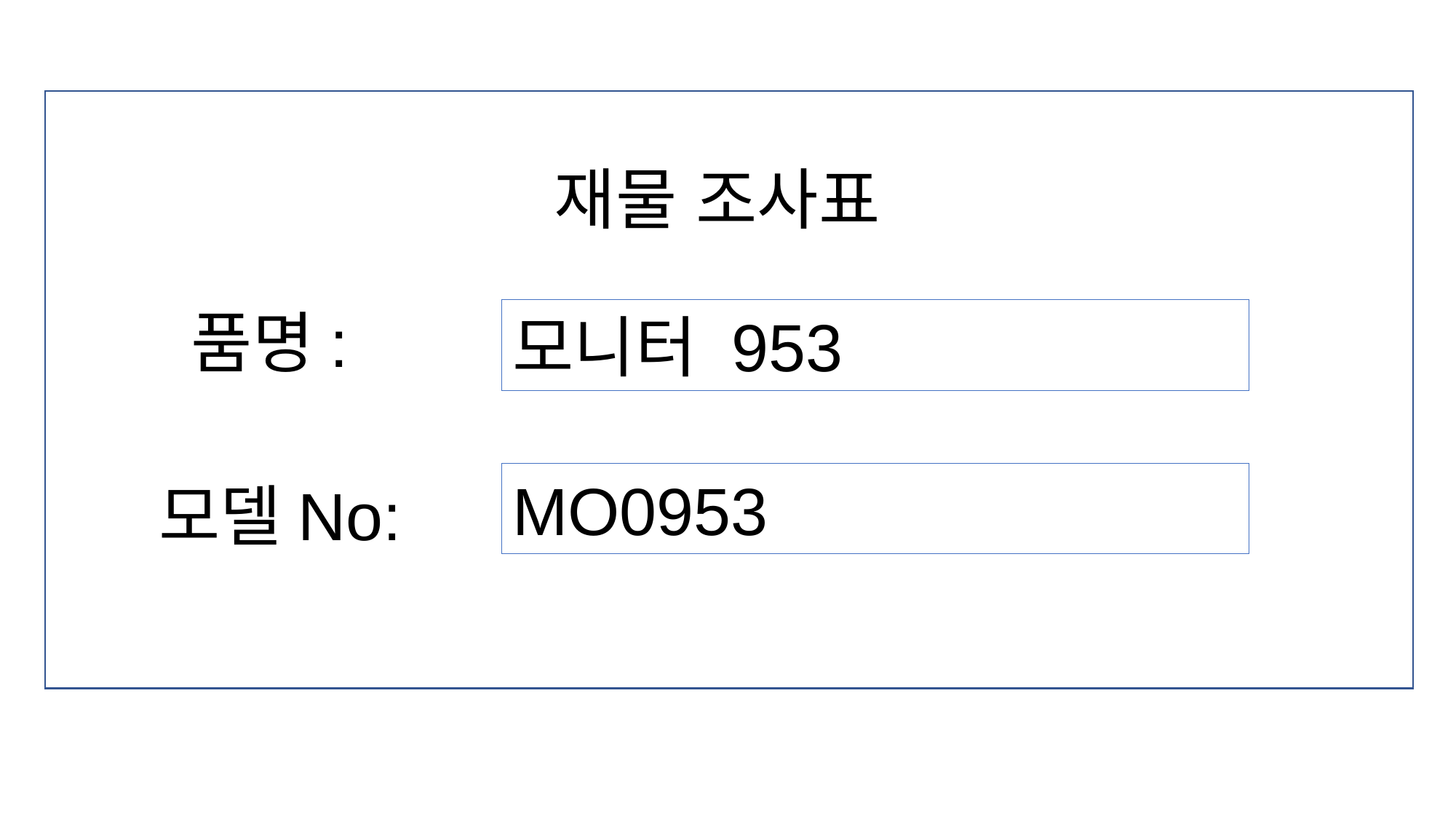

재물 조사표
품명:
모니터 953
MO0953
모델No: